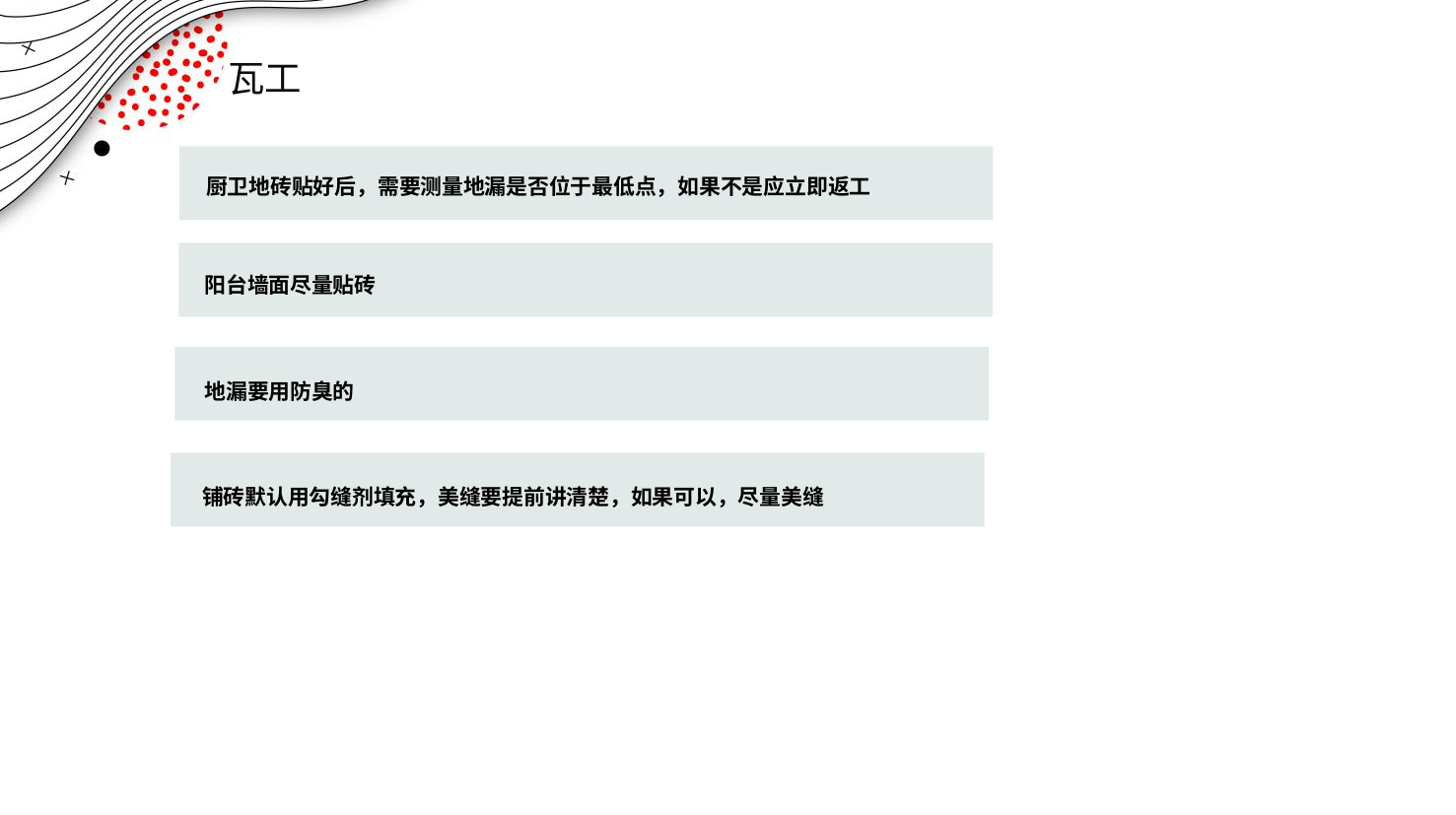

瓦工

厨卫地砖贴好后，需要测量地漏是否位于最低点，如果不是应立即返工

阳台墙面尽量贴砖

地漏要用防臭的

铺砖默认用勾缝剂填充，美缝要提前讲清楚，如果可以，尽量美缝